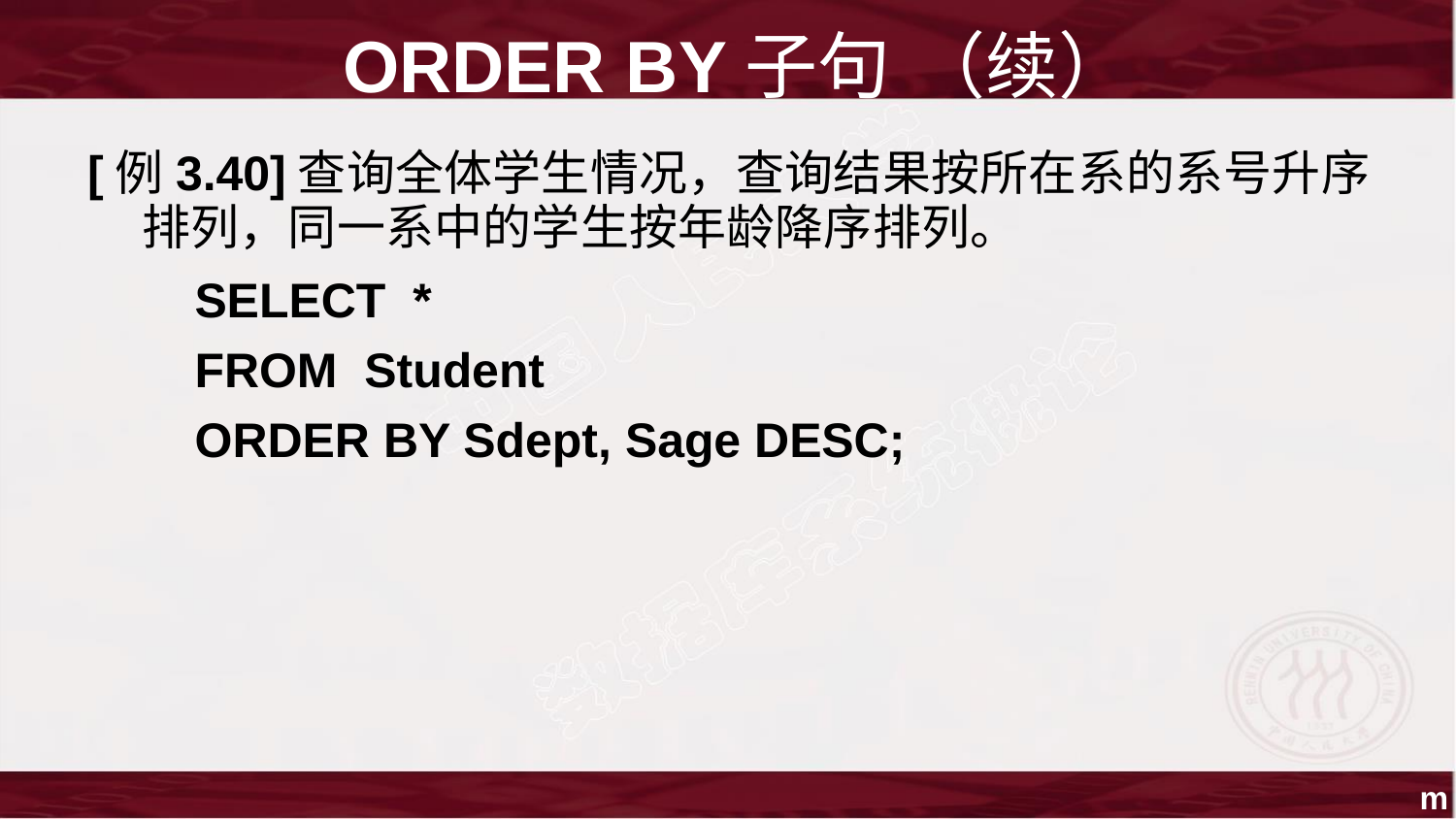

ORDER BY子句 （续）
[例3.40]查询全体学生情况，查询结果按所在系的系号升序
排列，同一系中的学生按年龄降序排列。
SELECT *
FROM Student
ORDER BY Sdept, Sage DESC;
m